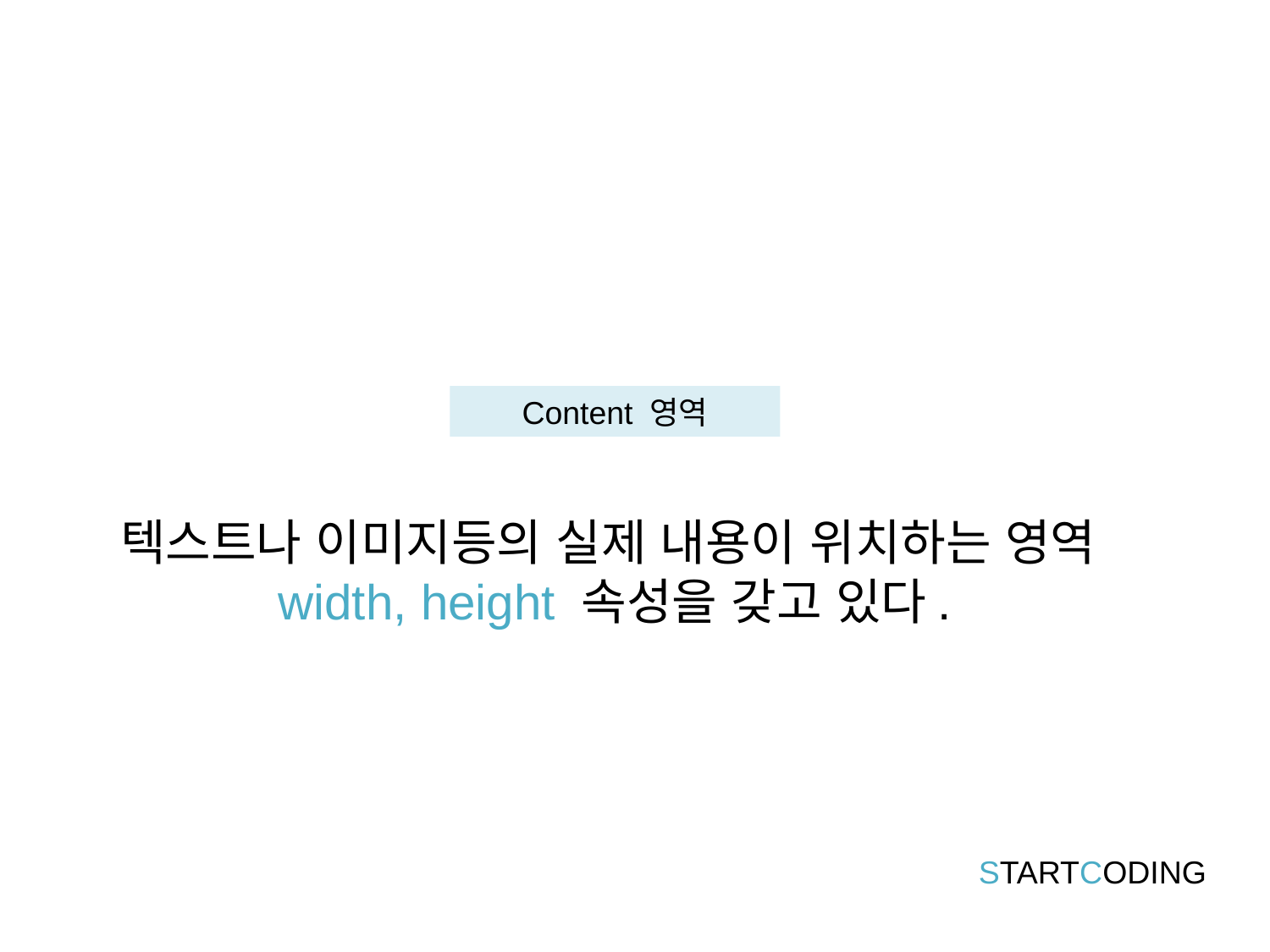

Content 영역
텍스트나 이미지등의 실제 내용이 위치하는 영역
width, height 속성을 갖고 있다.
STARTCODING